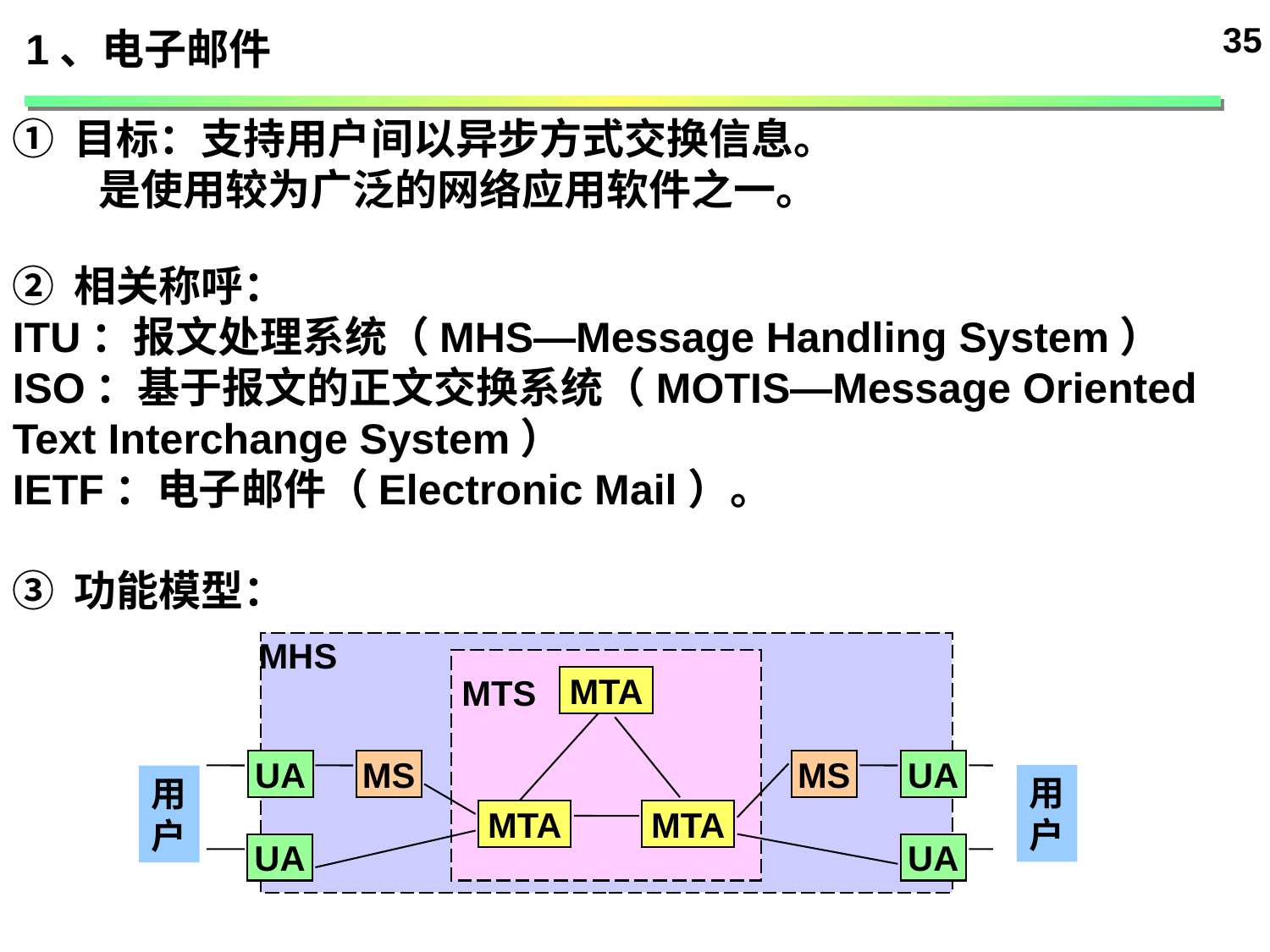

35
1、电子邮件

① 目标：支持用户间以异步方式交换信息。
        是使用较为广泛的网络应用软件之一。
② 相关称呼：
ITU：报文处理系统（MHS—Message Handling System）
ISO：基于报文的正文交换系统（MOTIS—Message Oriented Text Interchange System）
IETF：电子邮件（Electronic Mail）。

③ 功能模型：
MHS

MTS
MTA

UA
MS
MS
UA

用
户

用
户

MTA
MTA

UA

UA